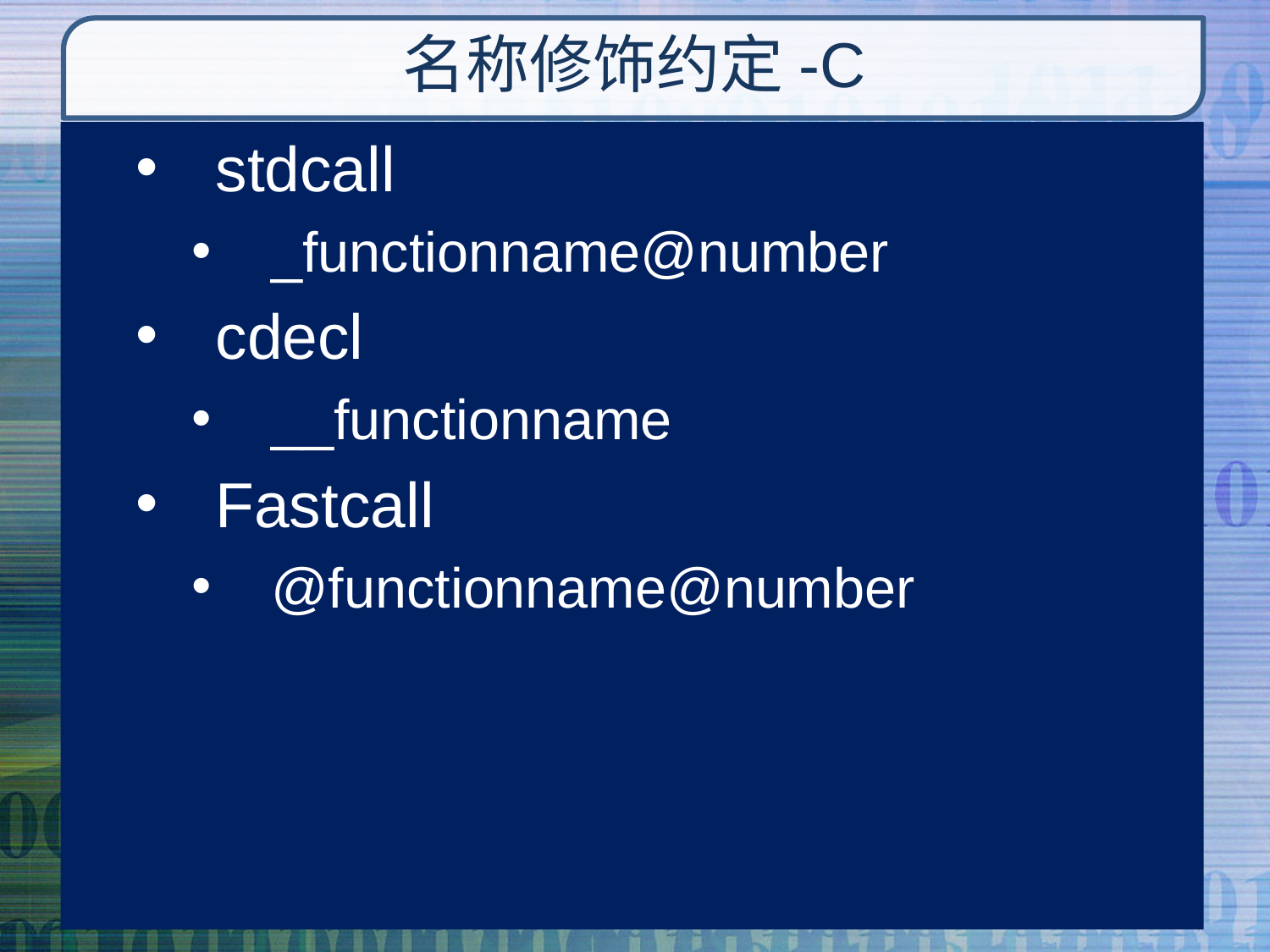

# 名称修饰约定-C
stdcall
_functionname@number
cdecl
__functionname
Fastcall
@functionname@number